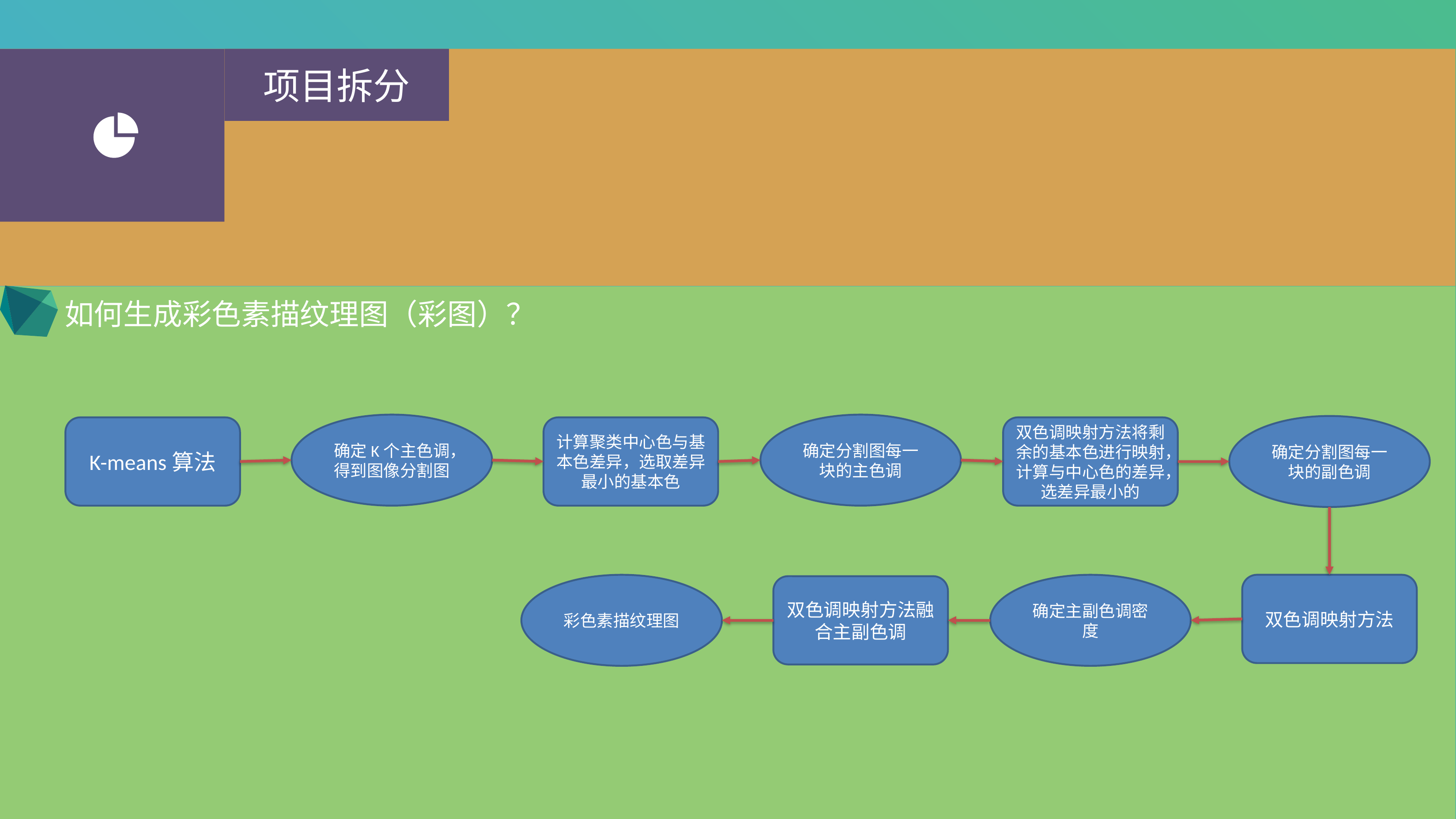

项目拆分

如何生成彩色素描纹理图（彩图）？
确定K个主色调，得到图像分割图
确定分割图每一块的主色调
确定分割图每一块的副色调
K-means算法
计算聚类中心色与基本色差异，选取差异最小的基本色
双色调映射方法将剩余的基本色进行映射，计算与中心色的差异，选差异最小的
彩色素描纹理图
确定主副色调密度
双色调映射方法
双色调映射方法融合主副色调